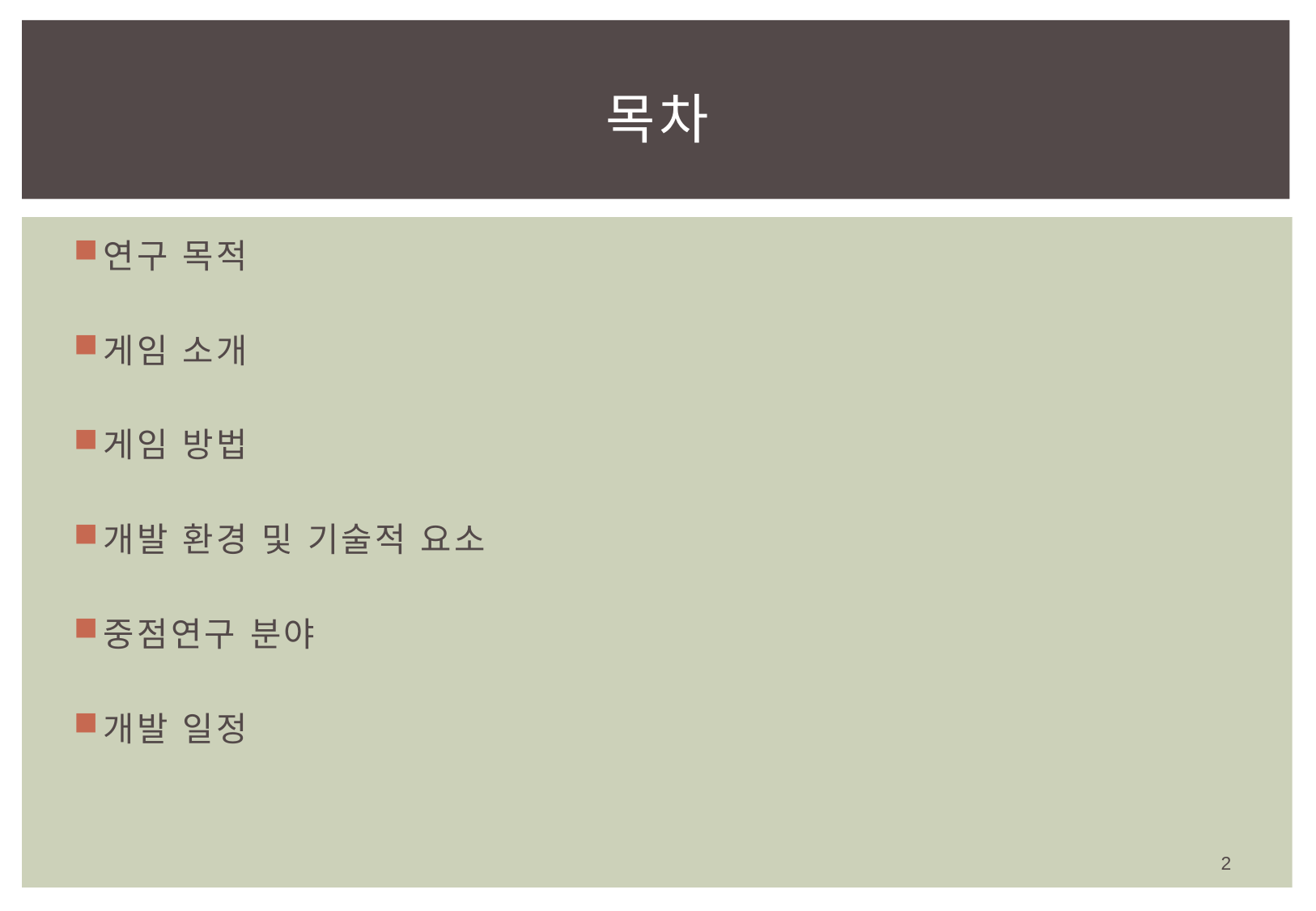

# 목차
연구 목적

게임 소개

게임 방법

개발 환경 및 기술적 요소

중점연구 분야

개발 일정
2